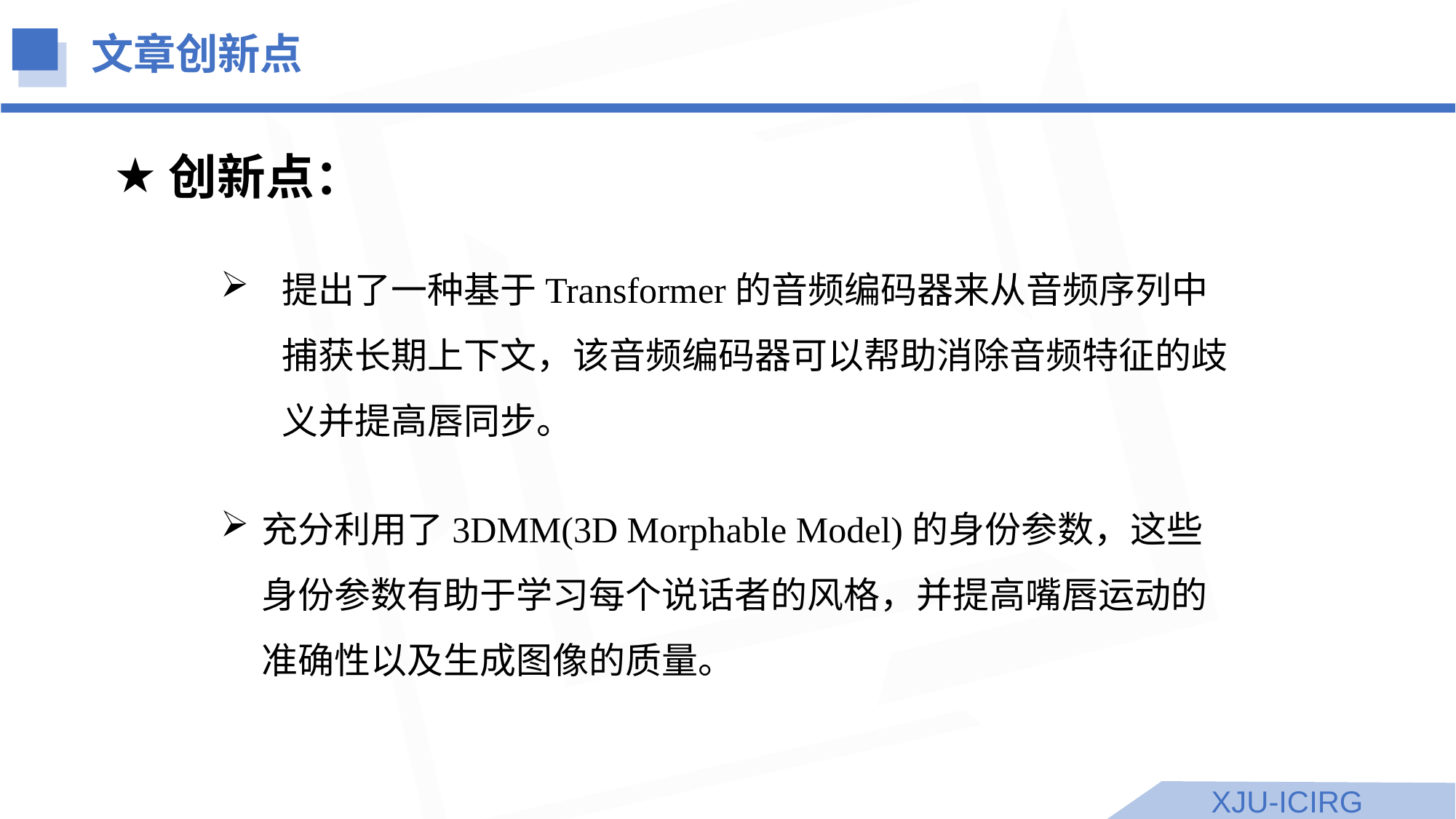

文章创新点

创新点：
提出了一种基于Transformer的音频编码器来从音频序列中捕获长期上下文，该音频编码器可以帮助消除音频特征的歧义并提高唇同步。
充分利用了3DMM(3D Morphable Model)的身份参数，这些身份参数有助于学习每个说话者的风格，并提高嘴唇运动的准确性以及生成图像的质量。
XJU-ICIRG